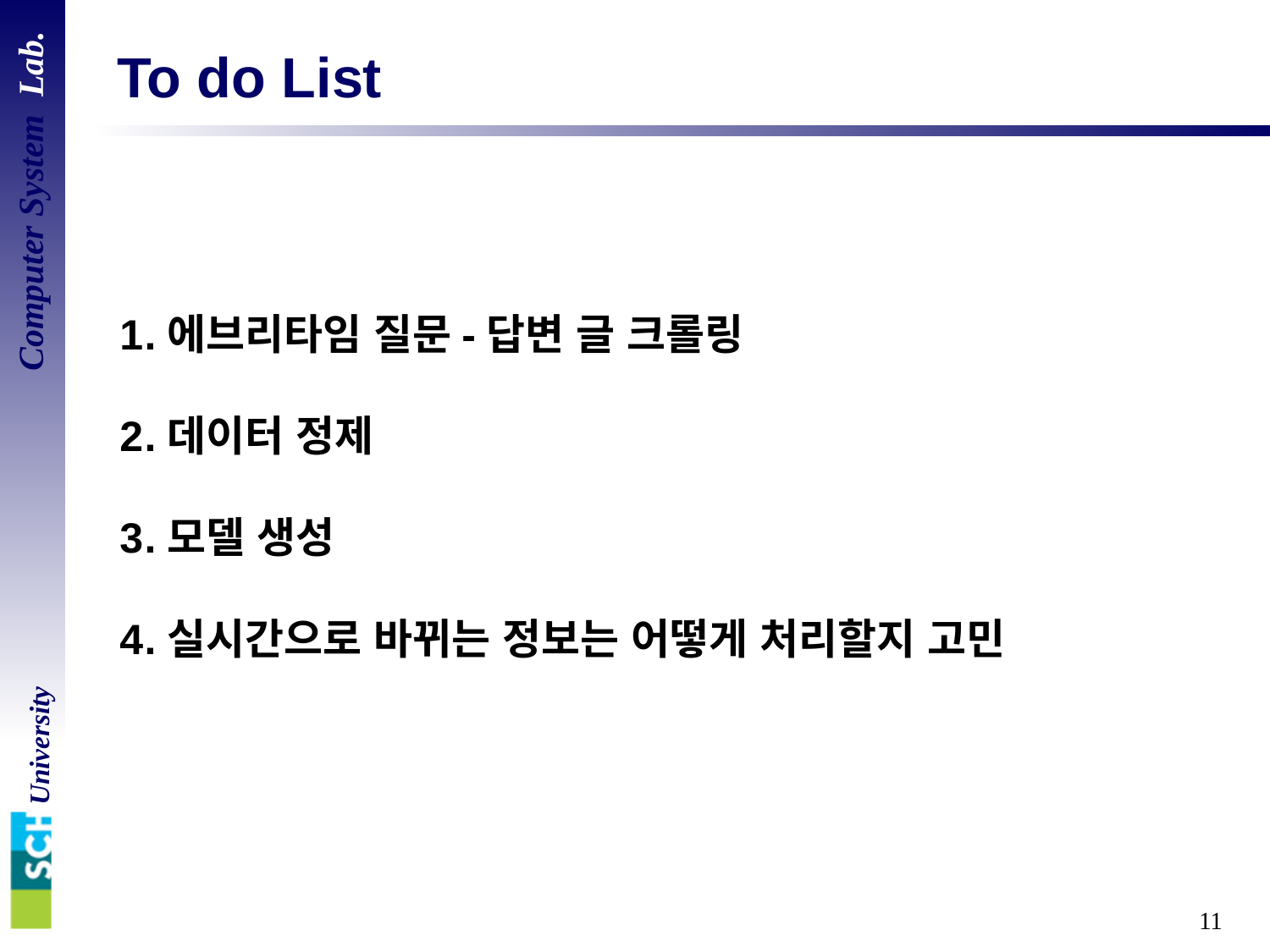

# To do List
에브리타임 질문-답변 글 크롤링

데이터 정제

모델 생성

실시간으로 바뀌는 정보는 어떻게 처리할지 고민